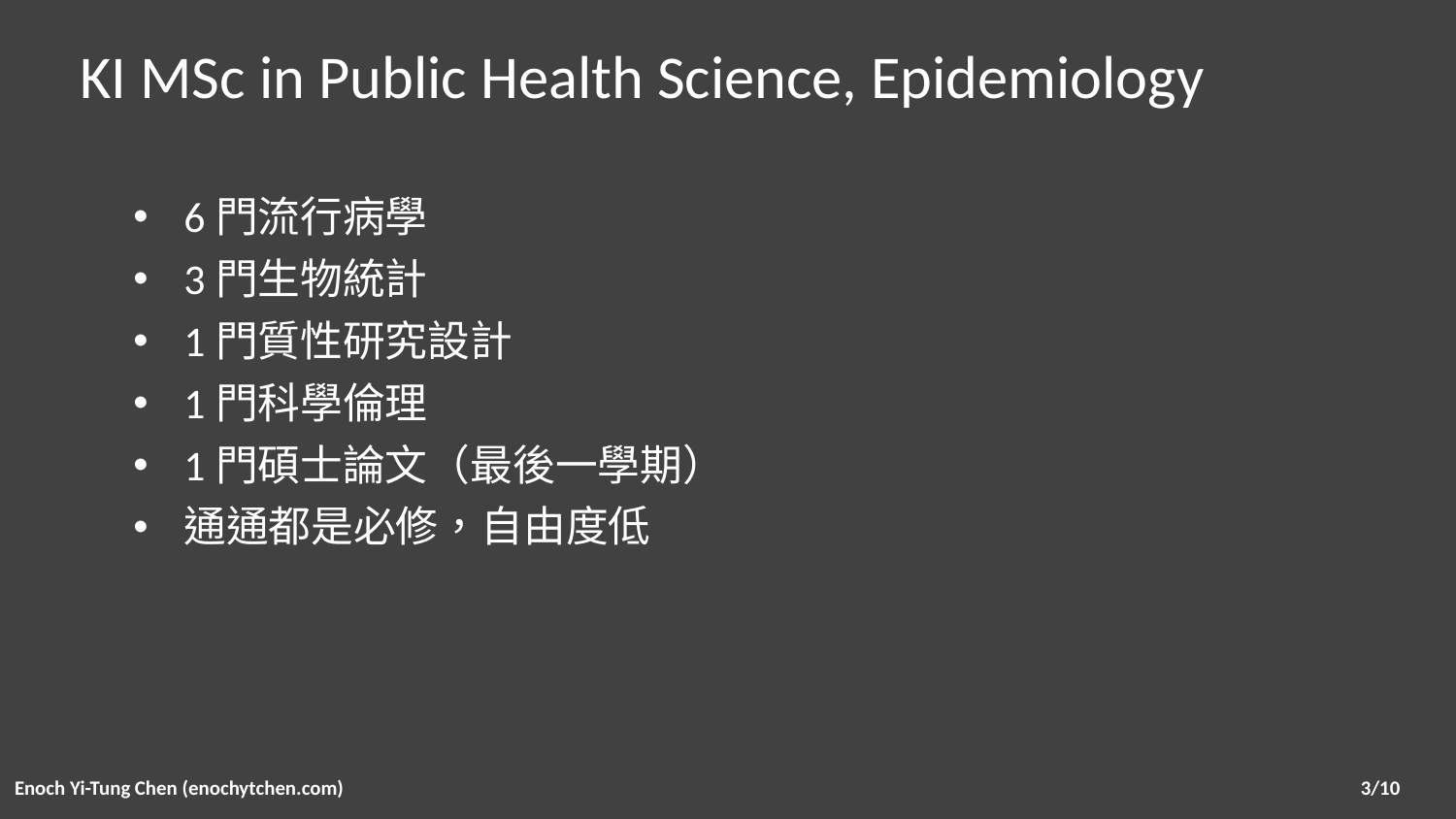

# KI MSc in Public Health Science, Epidemiology

6門流行病學
3門生物統計
1門質性研究設計
1門科學倫理
1門碩士論文（最後一學期）
通通都是必修，自由度低
Enoch Yi-Tung Chen (enochytchen.com)
3/10